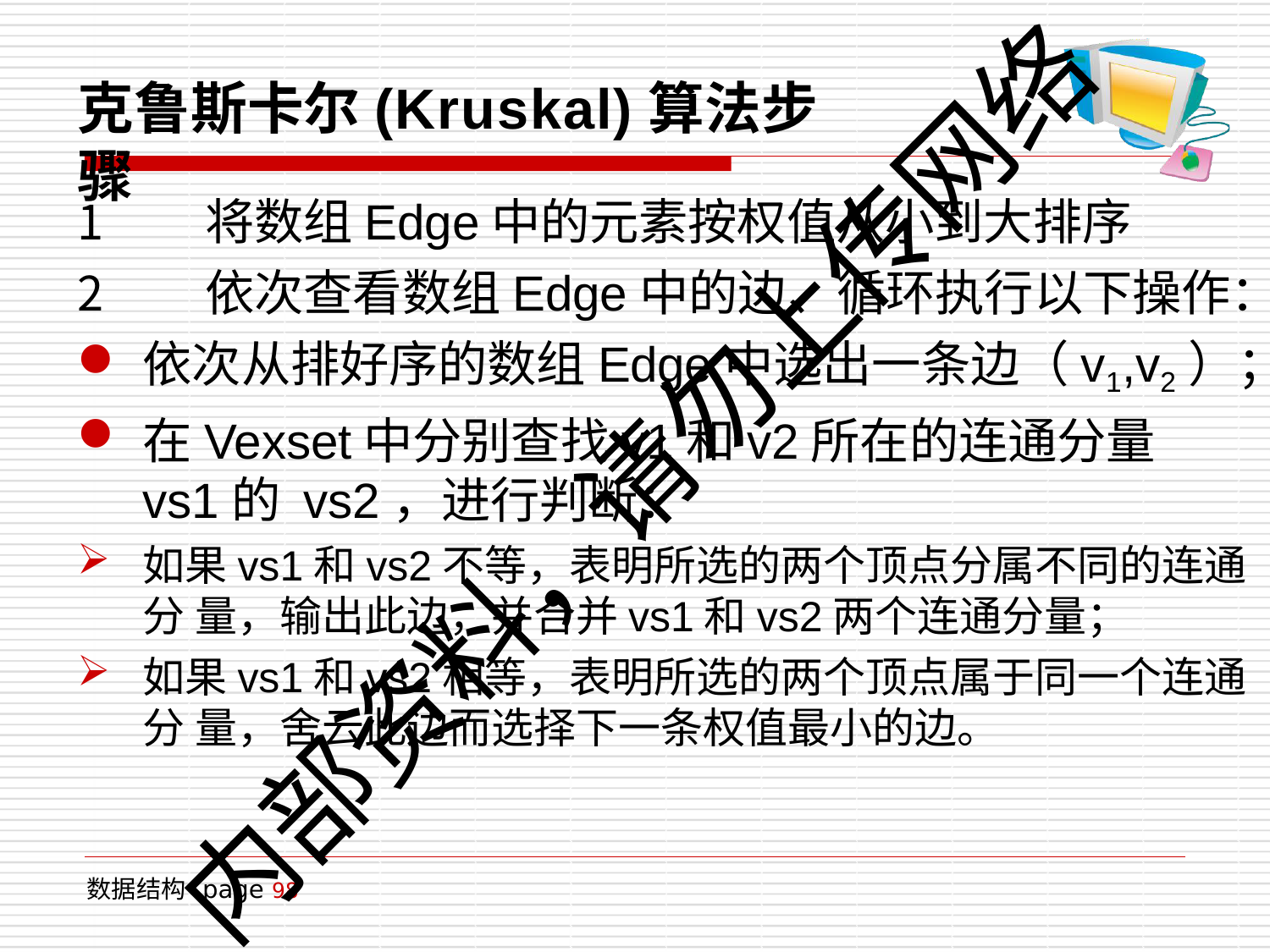

# 克鲁斯卡尔(Kruskal)算法步骤

将数组Edge中的元素按权值从小到大排序
依次查看数组Edge中的边、循环执行以下操作：
依次从排好序的数组Edge中选出一条边（v1,v2）；
在Vexset中分别查找v1和v2所在的连通分量vs1的 vs2，进行判断：
如果vs1和vs2不等，表明所选的两个顶点分属不同的连通分 量，输出此边，并合并vs1和vs2两个连通分量；
如果vs1和vs2相等，表明所选的两个顶点属于同一个连通分 量，舍云此边而选择下一条权值最小的边。
内部资料，请勿上传网络

数据结构 page 98